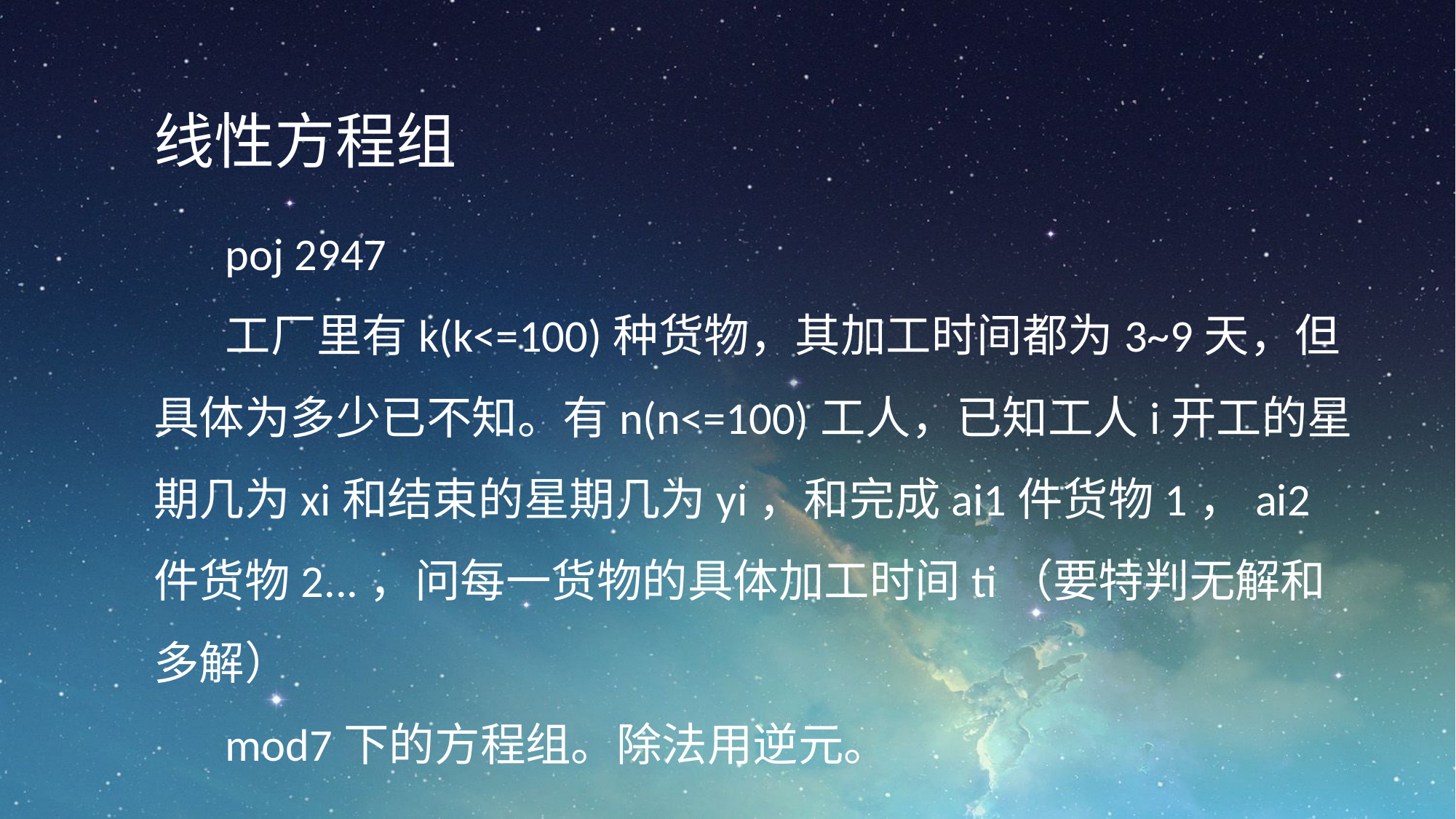

线性方程组
poj 2947
工厂里有k(k<=100)种货物，其加工时间都为3~9天，但具体为多少已不知。有n(n<=100)工人，已知工人i开工的星期几为xi和结束的星期几为yi，和完成ai1件货物1，ai2件货物2...，问每一货物的具体加工时间ti（要特判无解和多解）
mod7下的方程组。除法用逆元。